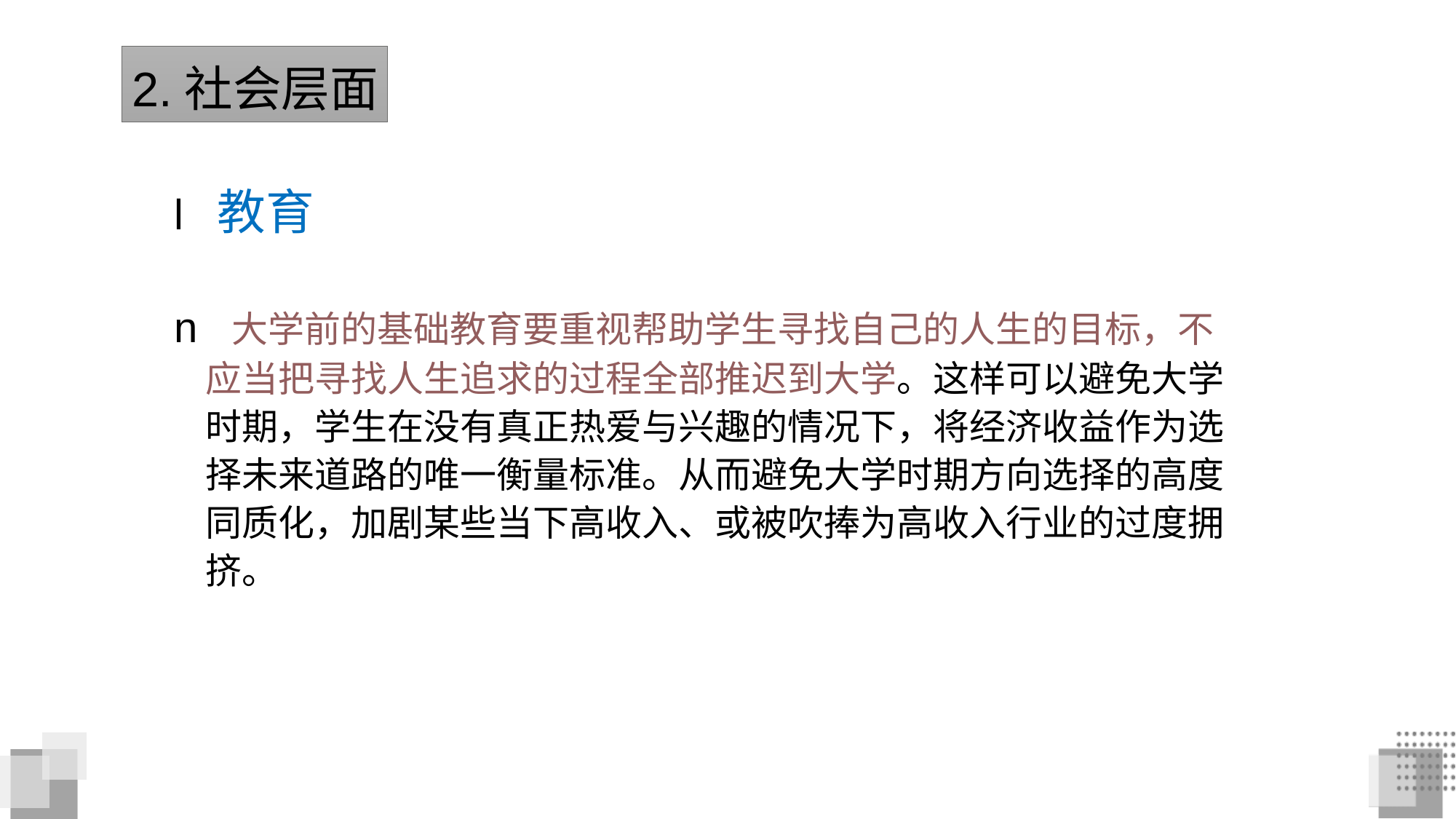

2.社会层面
l  教育

n  大学前的基础教育要重视帮助学生寻找自己的人生的目标，不应当把寻找人生追求的过程全部推迟到大学。这样可以避免大学时期，学生在没有真正热爱与兴趣的情况下，将经济收益作为选择未来道路的唯一衡量标准。从而避免大学时期方向选择的高度同质化，加剧某些当下高收入、或被吹捧为高收入行业的过度拥挤。